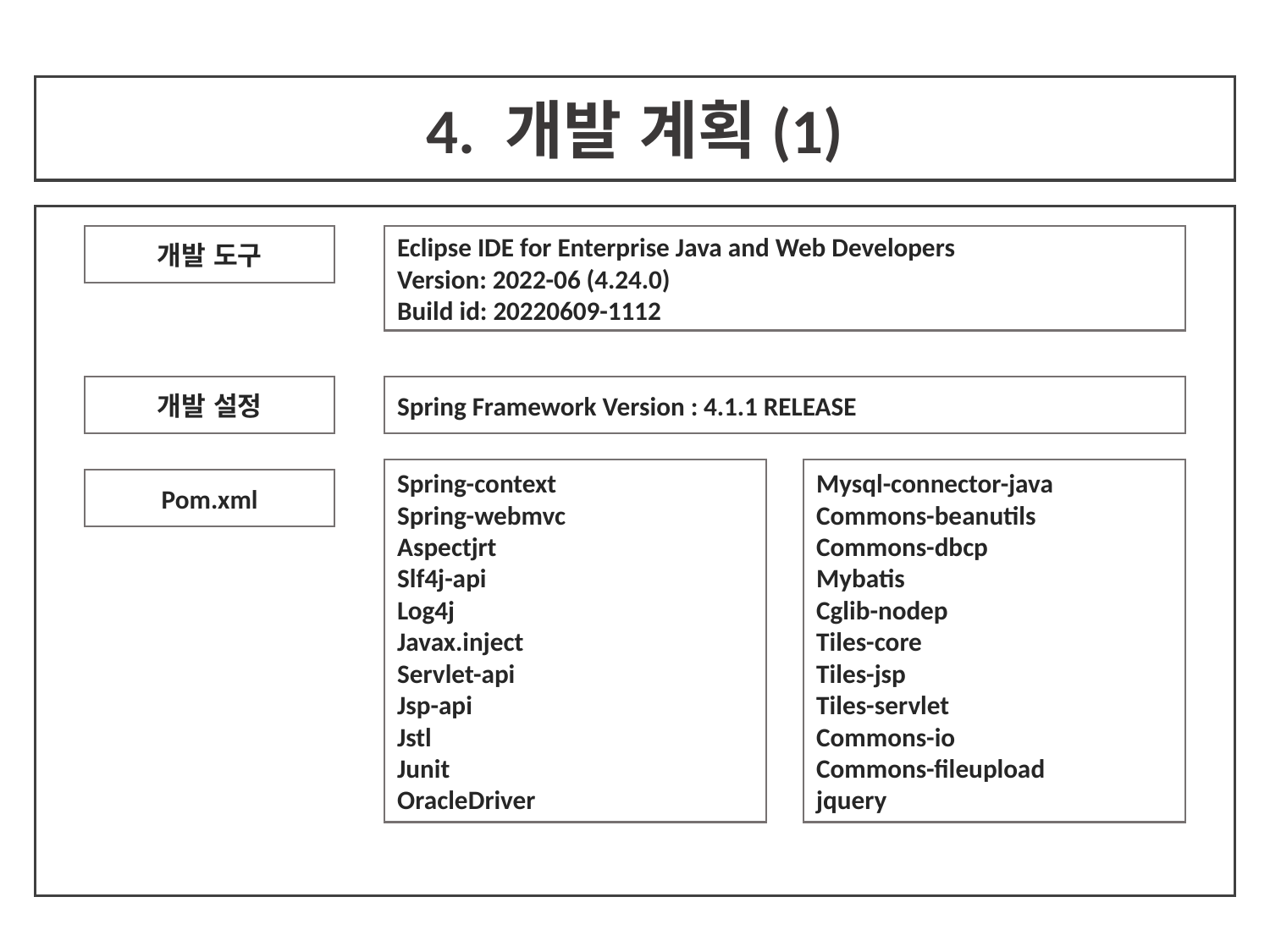

4. 개발 계획(1)

개발 도구
Eclipse IDE for Enterprise Java and Web Developers
Version: 2022-06 (4.24.0)
Build id: 20220609-1112
개발 설정
Spring Framework Version : 4.1.1 RELEASE
Spring-context
Spring-webmvc
Aspectjrt
Slf4j-api
Log4j
Javax.inject
Servlet-api
Jsp-api
Jstl
Junit
OracleDriver
Mysql-connector-java
Commons-beanutils
Commons-dbcp
Mybatis
Cglib-nodep
Tiles-core
Tiles-jsp
Tiles-servlet
Commons-io
Commons-fileupload
jquery
Pom.xml